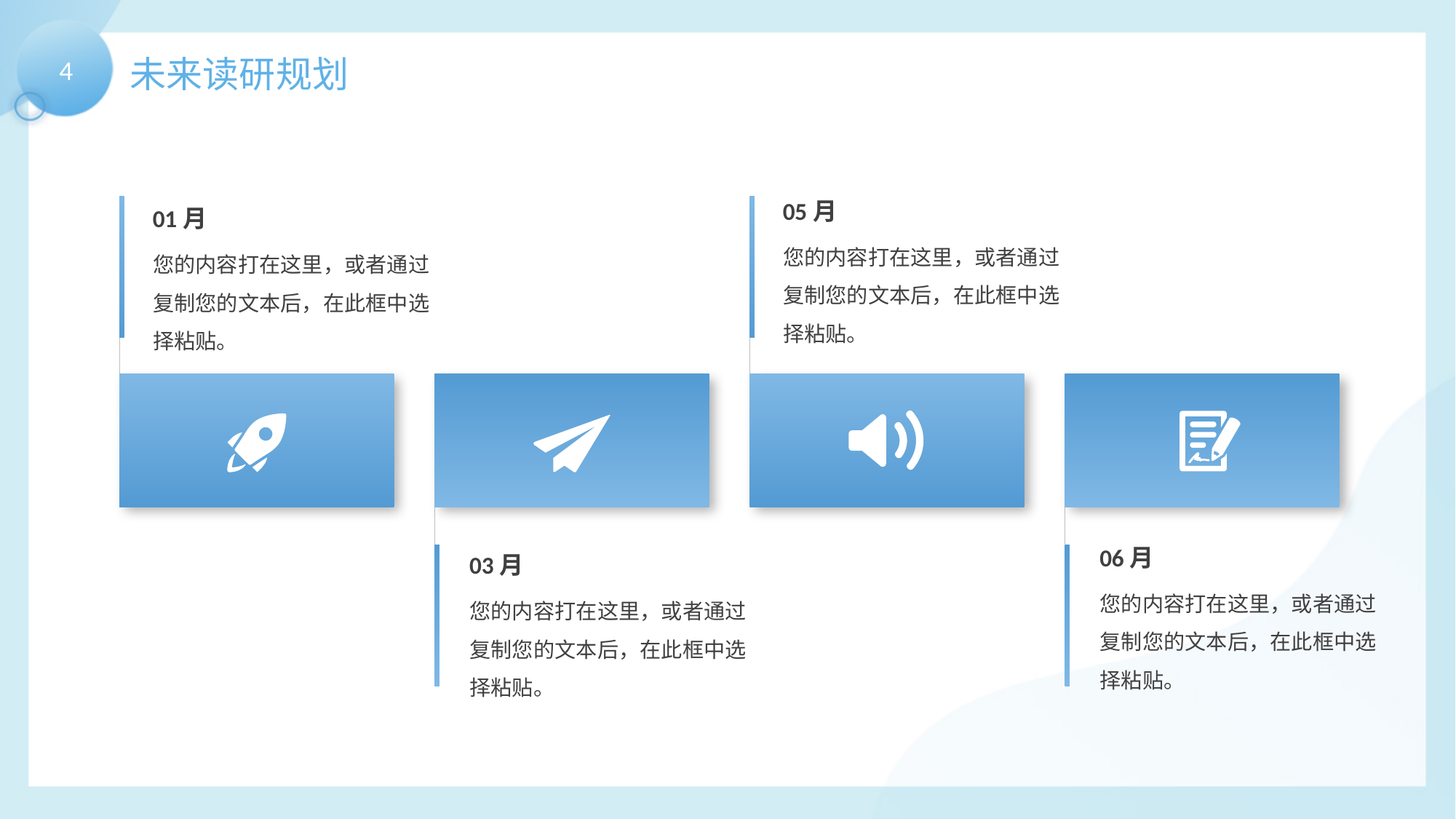

未来读研规划
4
05月

01月
您的内容打在这里，或者通过复制您的文本后，在此框中选择粘贴。
您的内容打在这里，或者通过复制您的文本后，在此框中选择粘贴。

06月

03月
您的内容打在这里，或者通过复制您的文本后，在此框中选择粘贴。
您的内容打在这里，或者通过复制您的文本后，在此框中选择粘贴。